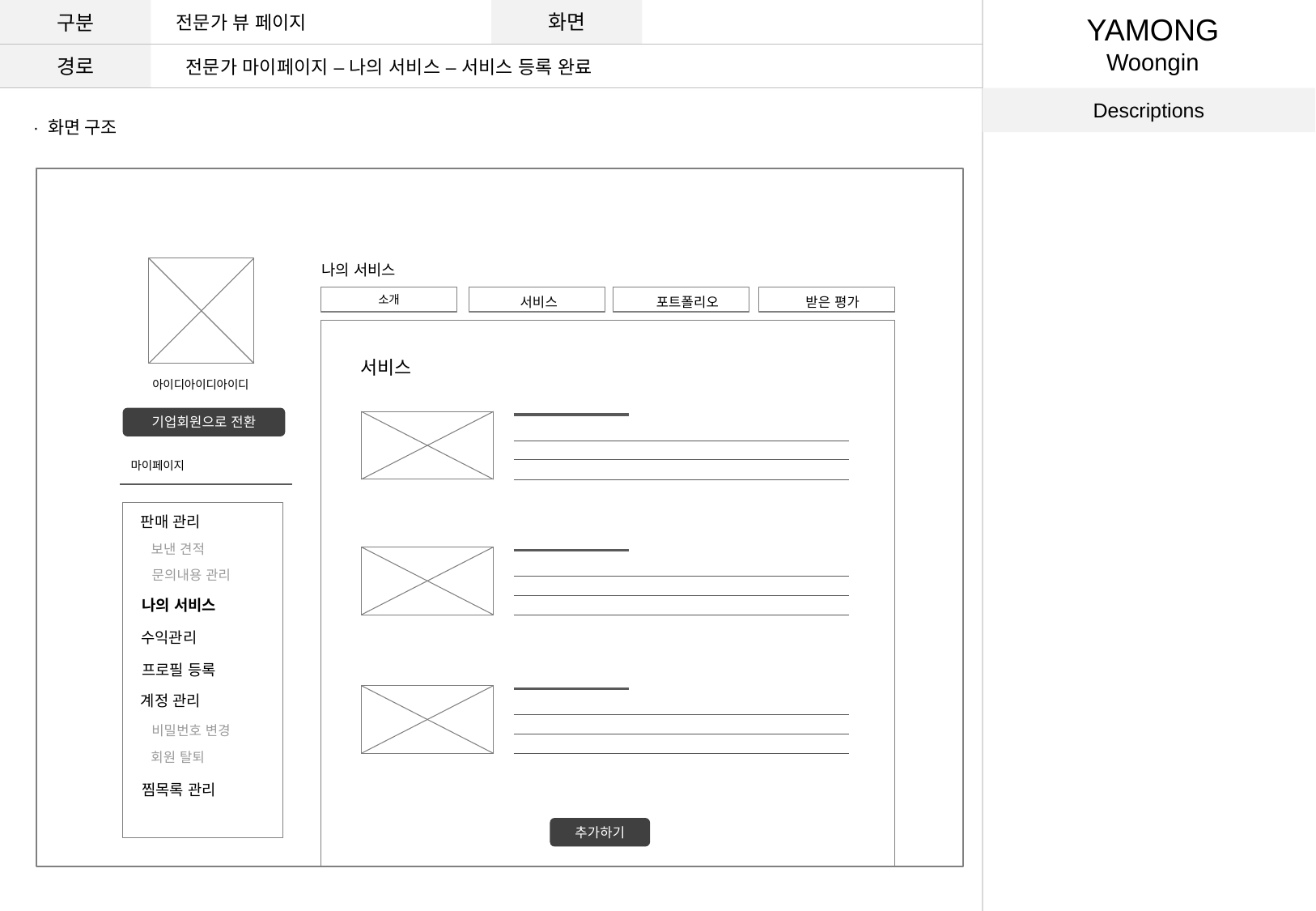

구분
화면
전문가 뷰 페이지
YAMONG
Woongin
경로
전문가 마이페이지 – 나의 서비스 – 서비스 등록 완료
Descriptions
· 화면 구조

나의 서비스

소개

서비스
포트폴리오
받은 평가

서비스
아이디아이디아이디

기업회원으로 전환

마이페이지

판매 관리
보낸 견적

문의내용 관리
나의 서비스
수익관리
프로필 등록
계정 관리

비밀번호 변경
회원 탈퇴
찜목록 관리
추가하기